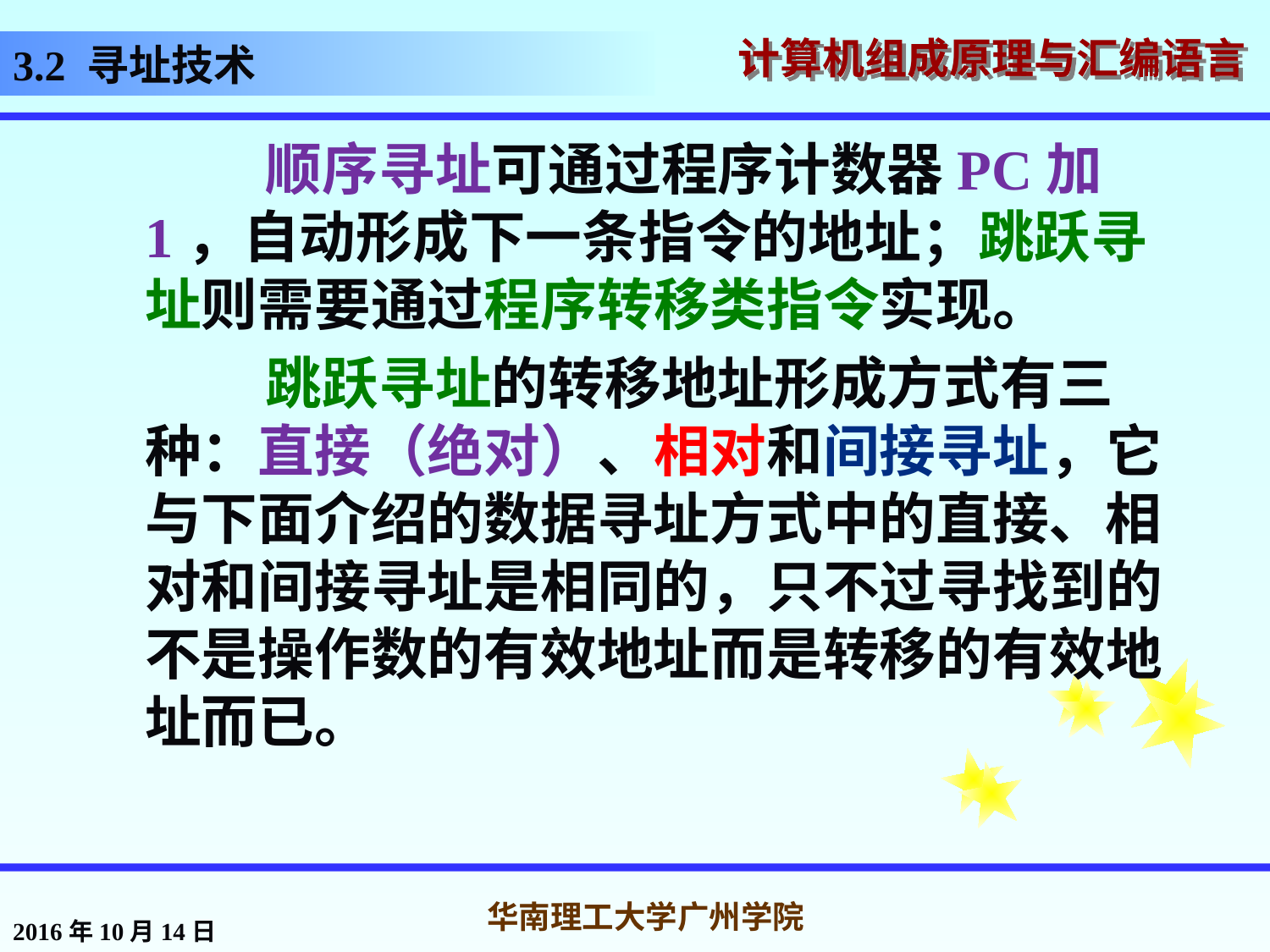

3.2 寻址技术
            顺序寻址可通过程序计数器PC加1，自动形成下一条指令的地址；跳跃寻址则需要通过程序转移类指令实现。
            跳跃寻址的转移地址形成方式有三种：直接（绝对）、相对和间接寻址，它与下面介绍的数据寻址方式中的直接、相对和间接寻址是相同的，只不过寻找到的不是操作数的有效地址而是转移的有效地址而已。
2016年10月14日
华南理工大学广州学院